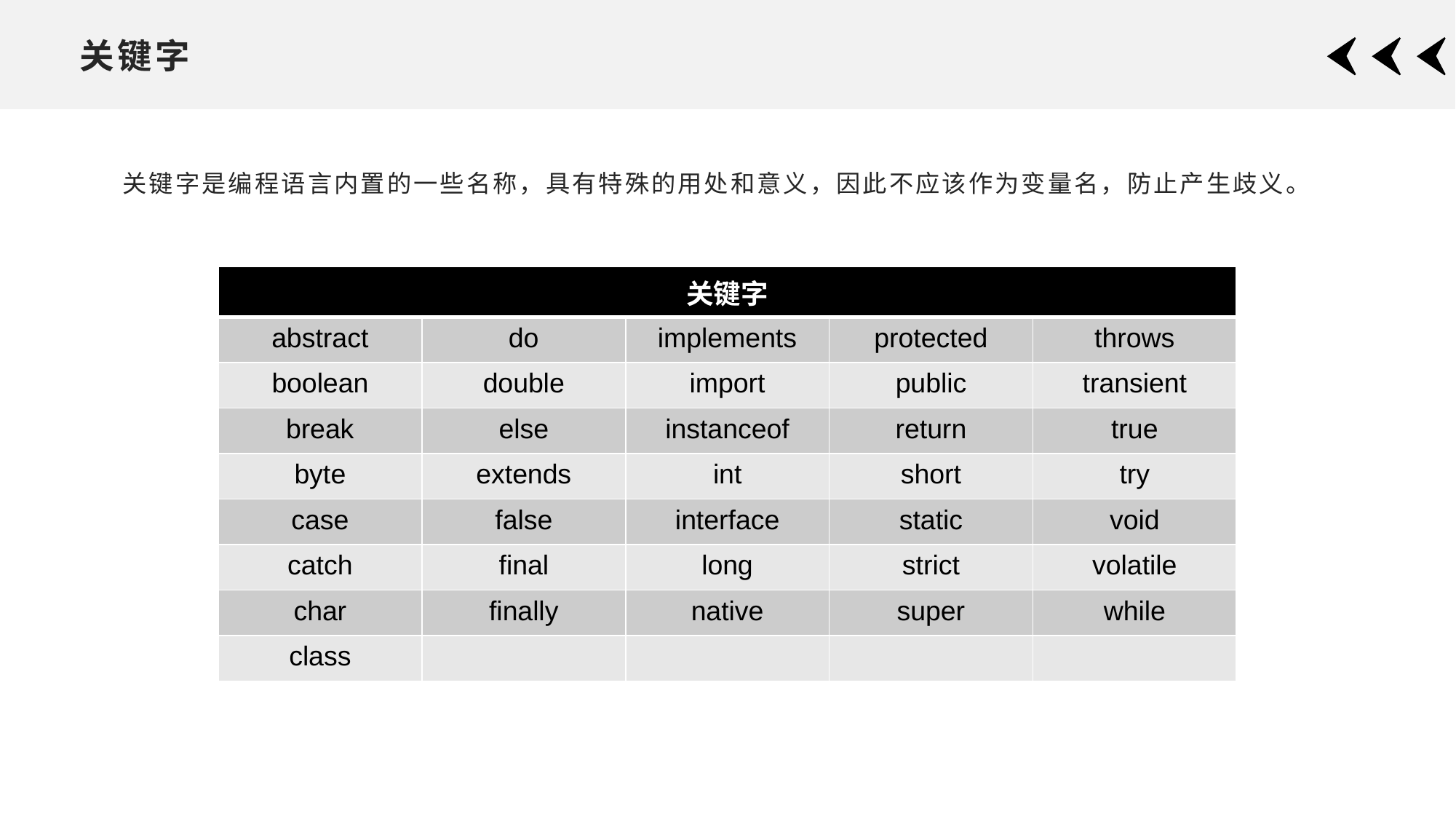

# 关键字
关键字是编程语言内置的一些名称，具有特殊的用处和意义，因此不应该作为变量名，防止产生歧义。
| 关键字 |  |  |  |  |
| --- | --- | --- | --- | --- |
| abstract | do | implements | protected | throws |
| boolean | double | import | public | transient |
| break | else | instanceof | return | true |
| byte | extends | int | short | try |
| case | false | interface | static | void |
| catch | final | long | strict | volatile |
| char | finally | native | super | while |
| class |  |  |  |  |